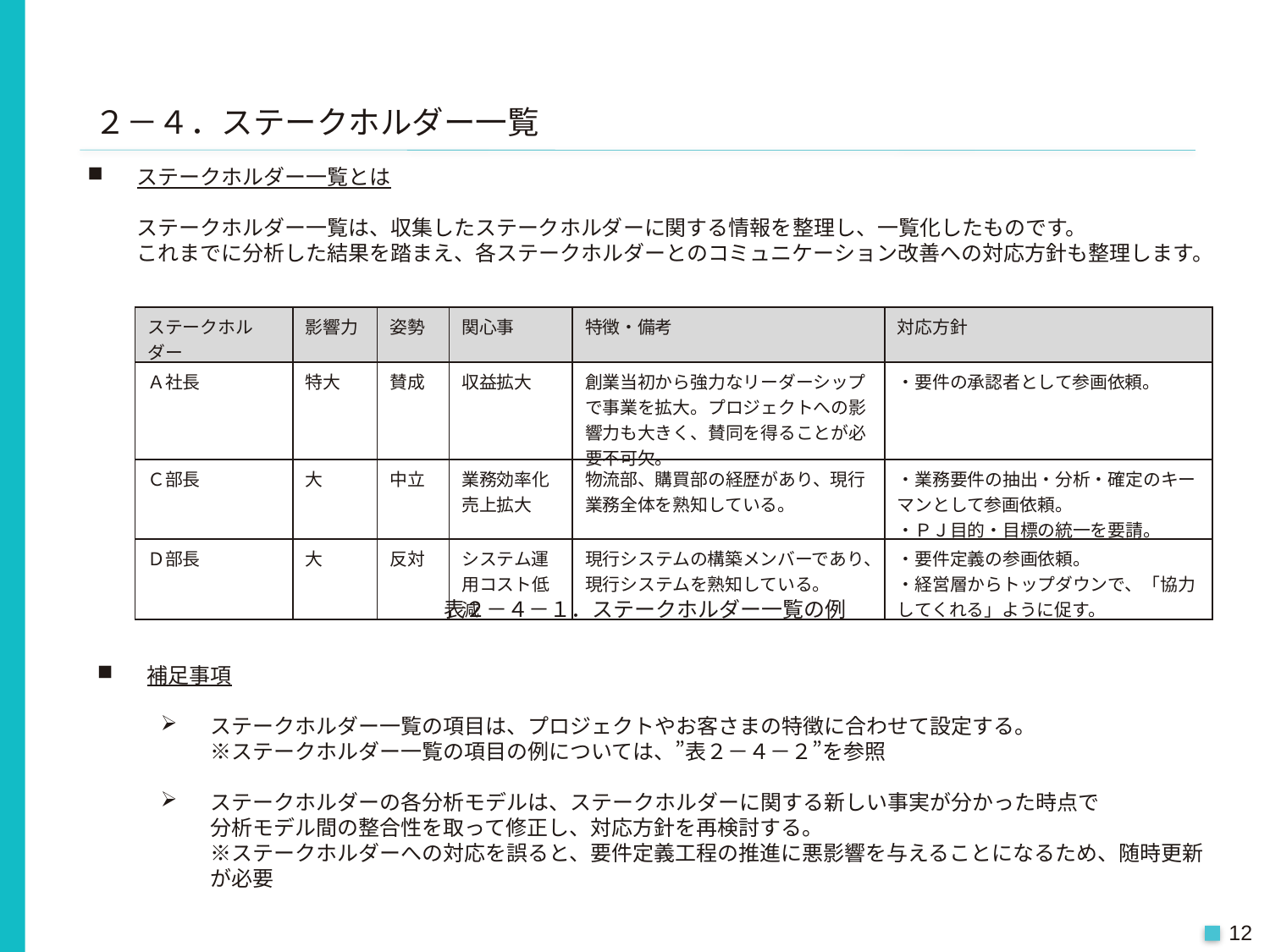

２－４．ステークホルダー一覧
ステークホルダー一覧とは
ステークホルダー一覧は、収集したステークホルダーに関する情報を整理し、一覧化したものです。
これまでに分析した結果を踏まえ、各ステークホルダーとのコミュニケーション改善への対応方針も整理します。
| ステークホルダー | 影響力 | 姿勢 | 関心事 | 特徴・備考 | 対応方針 |
| --- | --- | --- | --- | --- | --- |
| Ａ社長 | 特大 | 賛成 | 収益拡大 | 創業当初から強力なリーダーシップで事業を拡大。プロジェクトへの影響力も大きく、賛同を得ることが必要不可欠。 | ・要件の承認者として参画依頼。 |
| Ｃ部長 | 大 | 中立 | 業務効率化 売上拡大 | 物流部、購買部の経歴があり、現行業務全体を熟知している。 | ・業務要件の抽出・分析・確定のキーマンとして参画依頼。 ・ＰＪ目的・目標の統一を要請。 |
| Ｄ部長 | 大 | 反対 | システム運用コスト低減 | 現行システムの構築メンバーであり、現行システムを熟知している。 | ・要件定義の参画依頼。 ・経営層からトップダウンで、「協力してくれる」ように促す。 |
表２－４－１．ステークホルダー一覧の例
補足事項

ステークホルダー一覧の項目は、プロジェクトやお客さまの特徴に合わせて設定する。
※ステークホルダー一覧の項目の例については、”表２－４－２”を参照
ステークホルダーの各分析モデルは、ステークホルダーに関する新しい事実が分かった時点で
分析モデル間の整合性を取って修正し、対応方針を再検討する。
※ステークホルダーへの対応を誤ると、要件定義工程の推進に悪影響を与えることになるため、随時更新が必要
12